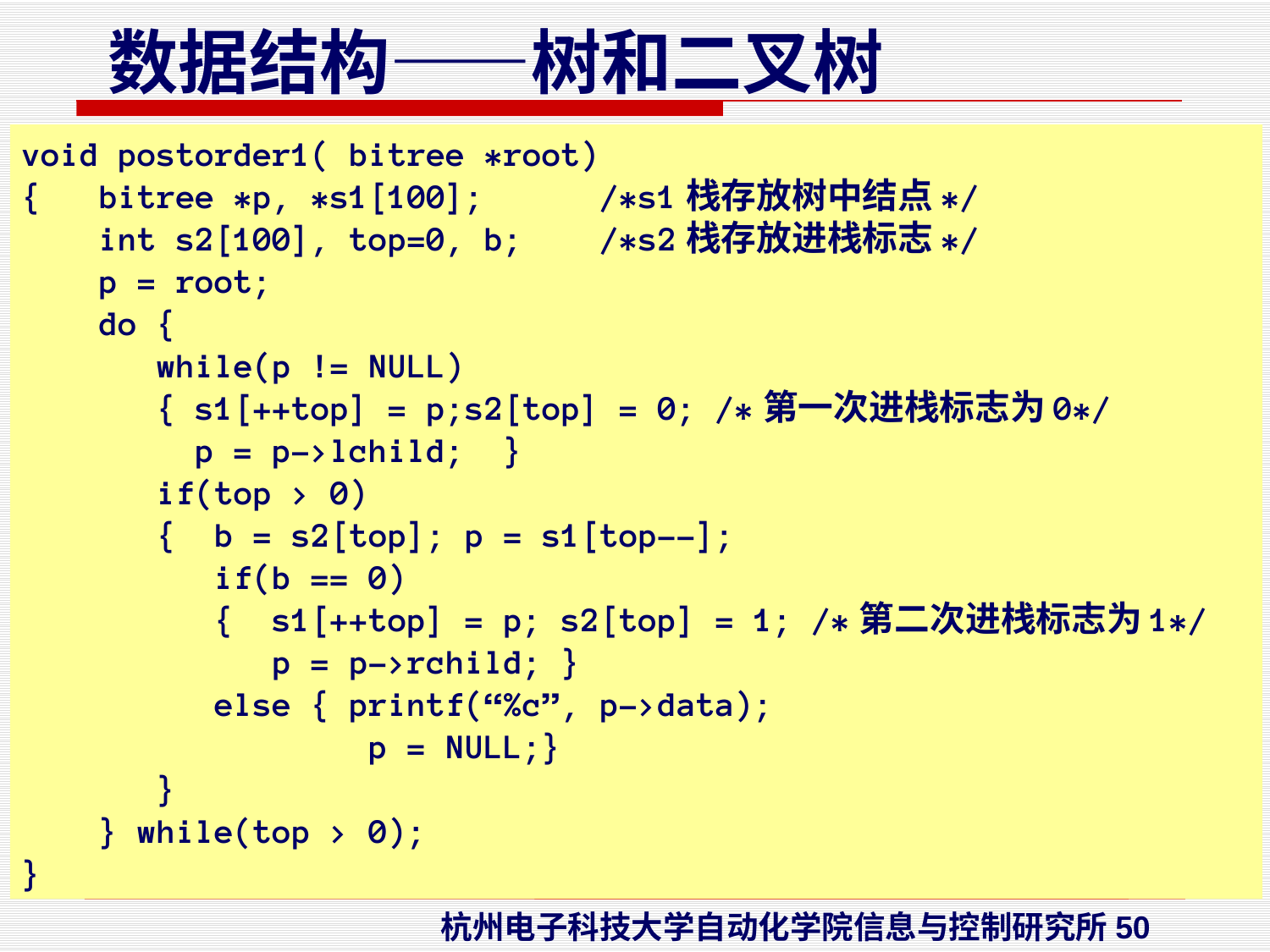

void postorder1( bitree *root)
{   bitree *p, *s1[100];      /*s1栈存放树中结点*/
    int s2[100], top=0, b;    /*s2栈存放进栈标志*/
    p = root;
    do {
       while(p != NULL)
       { s1[++top] = p;s2[top] = 0; /*第一次进栈标志为0*/
         p = p->lchild;  }
       if(top > 0)
       {  b = s2[top]; p = s1[top--];
          if(b == 0)
          {  s1[++top] = p; s2[top] = 1; /*第二次进栈标志为1*/
             p = p->rchild; }
          else { printf(“%c”, p->data);
                  p = NULL;}
       }
    } while(top > 0);
}
二叉树的遍历——后序遍历(2)
非递归算法
在后序遍历中，当搜索指针指向某一个结点时，不能马上进行访问，而先要遍历左子树，所以此结点应先进栈保存
当遍历完它的左子树后，再次回到该结点，还不能访问它，还需先遍历其右子树，所以该结点还必须再次进栈
只有等它的右子树遍历完后，再次退栈时，才能访问该结点
为了区分同一结点的两次进栈，引入一个栈次数的标志，一个元素第一次进栈标志为0，第二次进标志为1，并将标志存入另一个栈中，当从标志栈中退出的元素为1时，访问结点